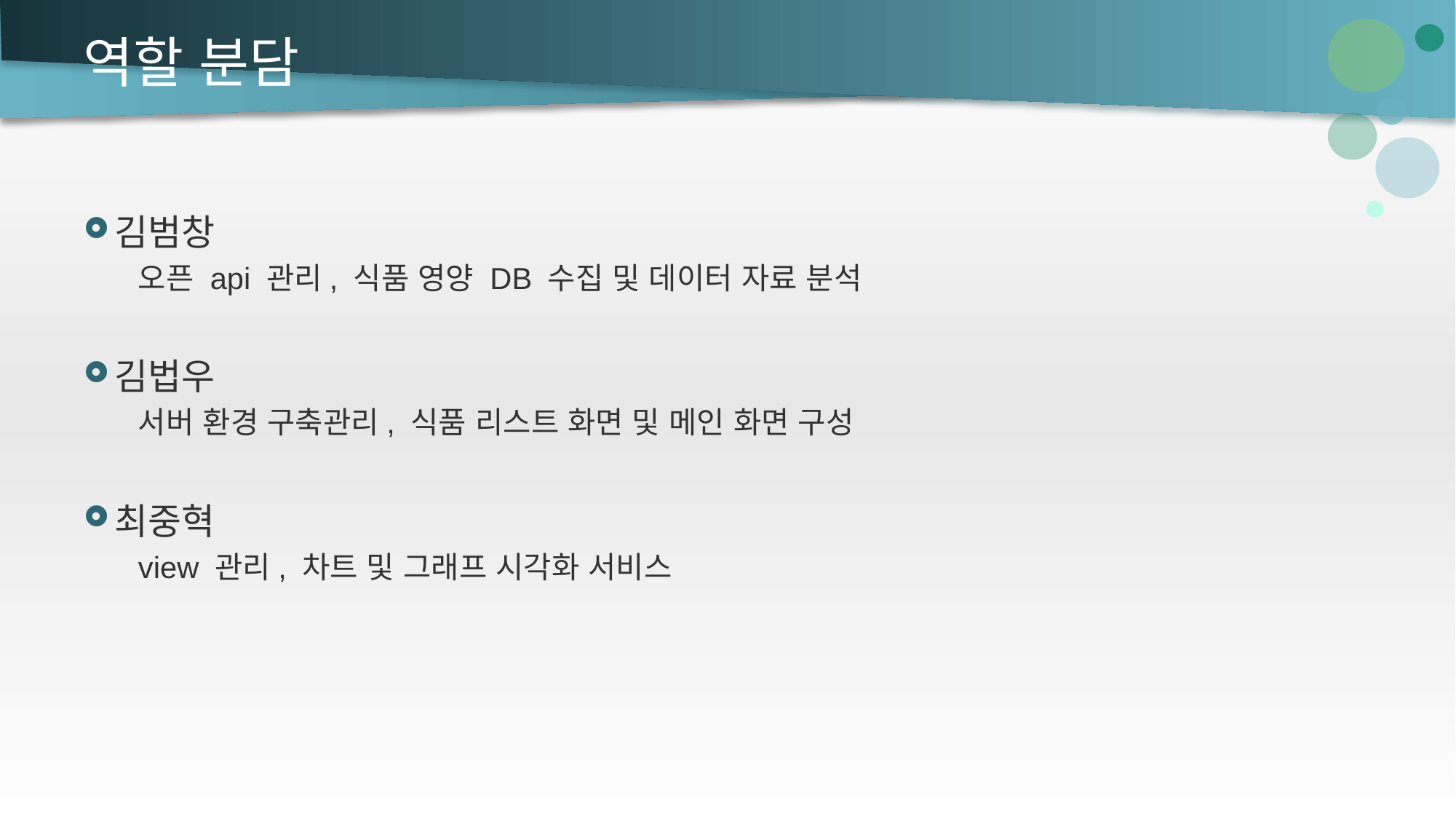

# 역할 분담
김범창
오픈 api 관리, 식품 영양 DB 수집 및 데이터 자료 분석

김법우
서버 환경 구축관리, 식품 리스트 화면 및 메인 화면 구성

최중혁
view 관리, 차트 및 그래프 시각화 서비스